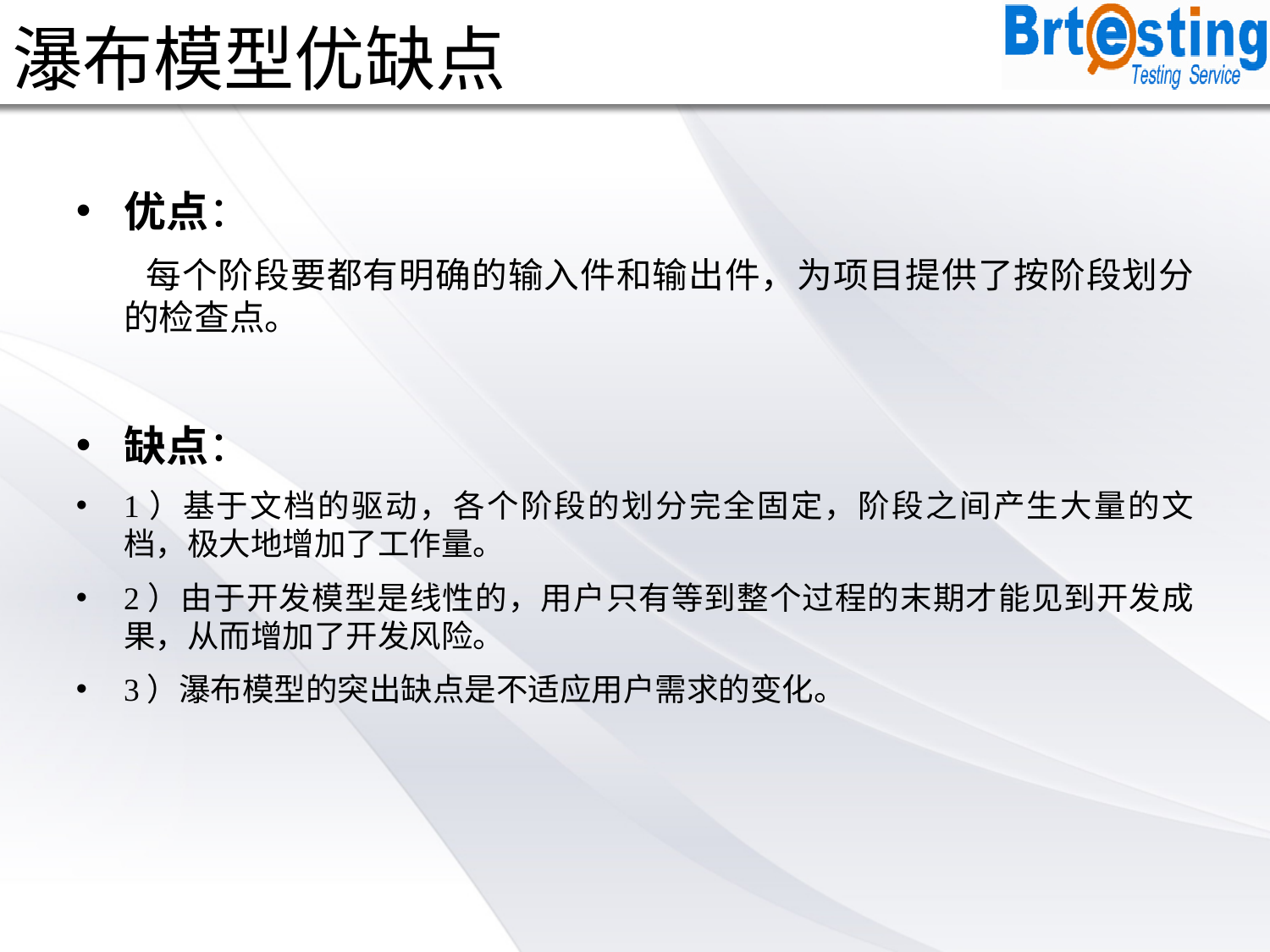

# 瀑布模型优缺点
优点：
       每个阶段要都有明确的输入件和输出件，为项目提供了按阶段划分的检查点。

缺点：
1）基于文档的驱动，各个阶段的划分完全固定，阶段之间产生大量的文档，极大地增加了工作量。
2）由于开发模型是线性的，用户只有等到整个过程的末期才能见到开发成果，从而增加了开发风险。
3）瀑布模型的突出缺点是不适应用户需求的变化。